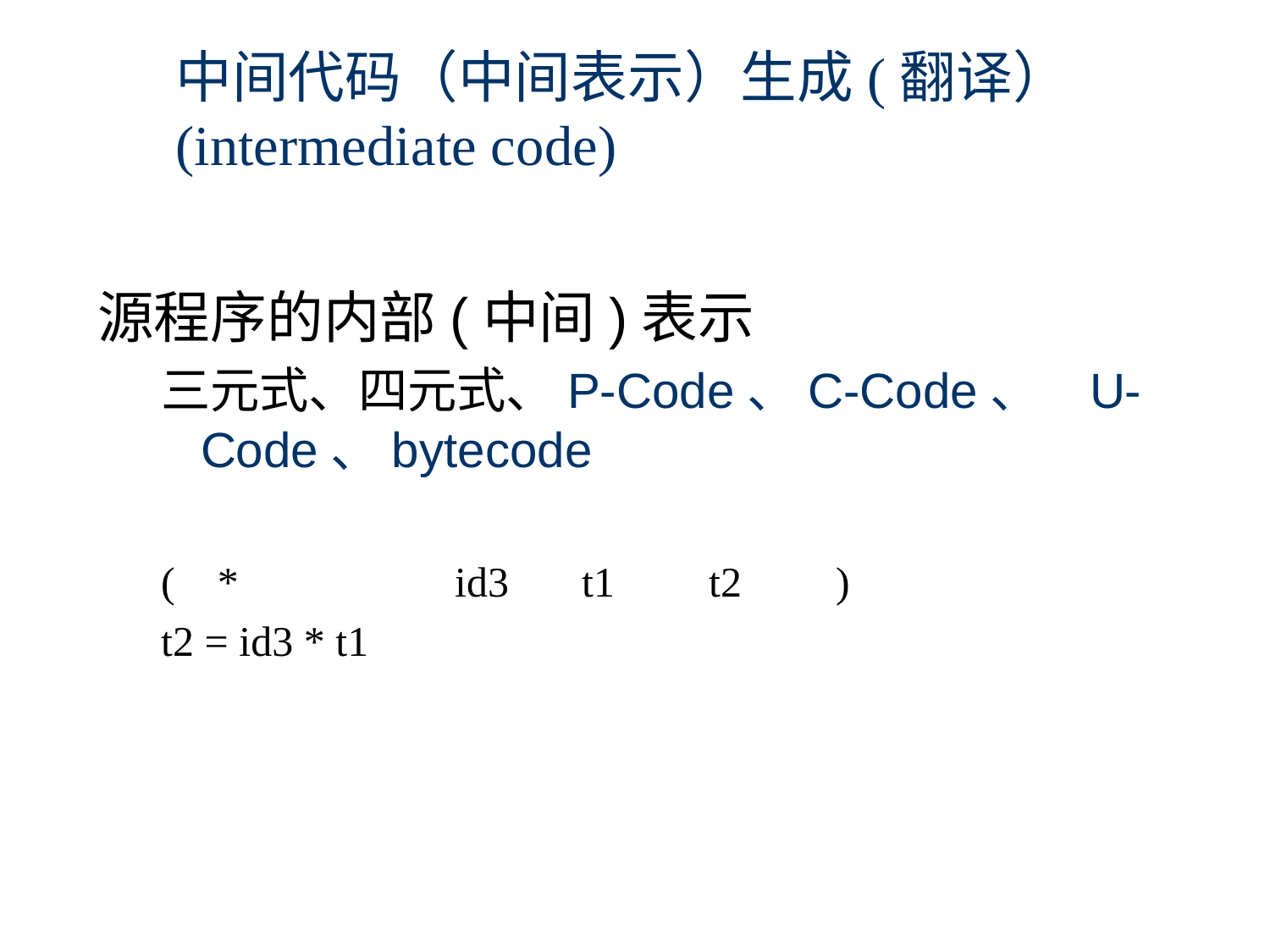

# 中间代码（中间表示）生成(翻译） (intermediate code)
源程序的内部(中间)表示
三元式、四元式、P-Code、C-Code、	U-Code、bytecode

(    *	            id3	t1	t2	)
t2 = id3 * t1